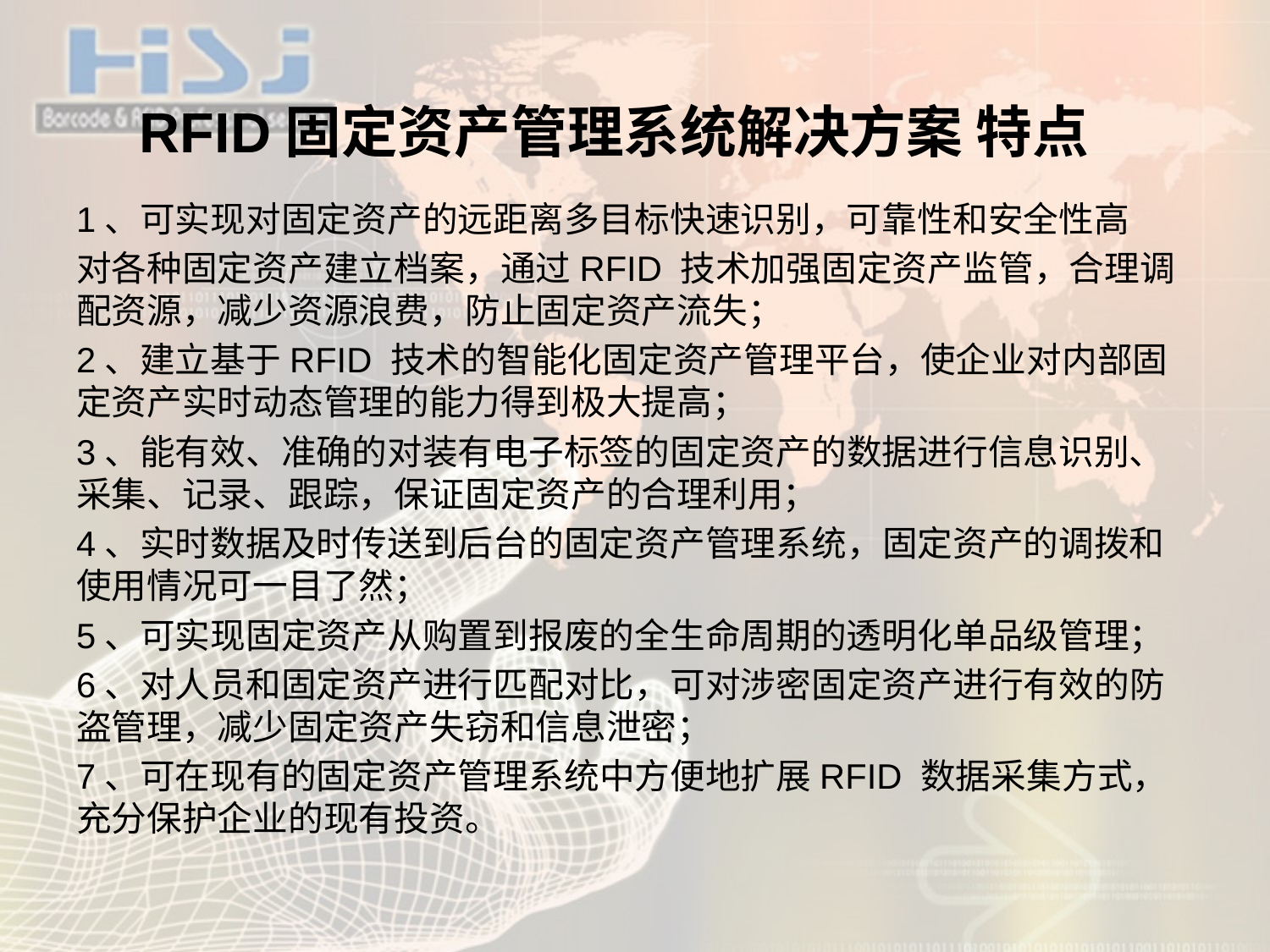

RFID固定资产管理系统解决方案 特点
1、可实现对固定资产的远距离多目标快速识别，可靠性和安全性高
对各种固定资产建立档案，通过RFID 技术加强固定资产监管，合理调配资源，减少资源浪费，防止固定资产流失；
2、建立基于RFID 技术的智能化固定资产管理平台，使企业对内部固定资产实时动态管理的能力得到极大提高；
3、能有效、准确的对装有电子标签的固定资产的数据进行信息识别、采集、记录、跟踪，保证固定资产的合理利用；
4、实时数据及时传送到后台的固定资产管理系统，固定资产的调拨和使用情况可一目了然；
5、可实现固定资产从购置到报废的全生命周期的透明化单品级管理；
6、对人员和固定资产进行匹配对比，可对涉密固定资产进行有效的防盗管理，减少固定资产失窃和信息泄密；
7、可在现有的固定资产管理系统中方便地扩展RFID 数据采集方式，充分保护企业的现有投资。